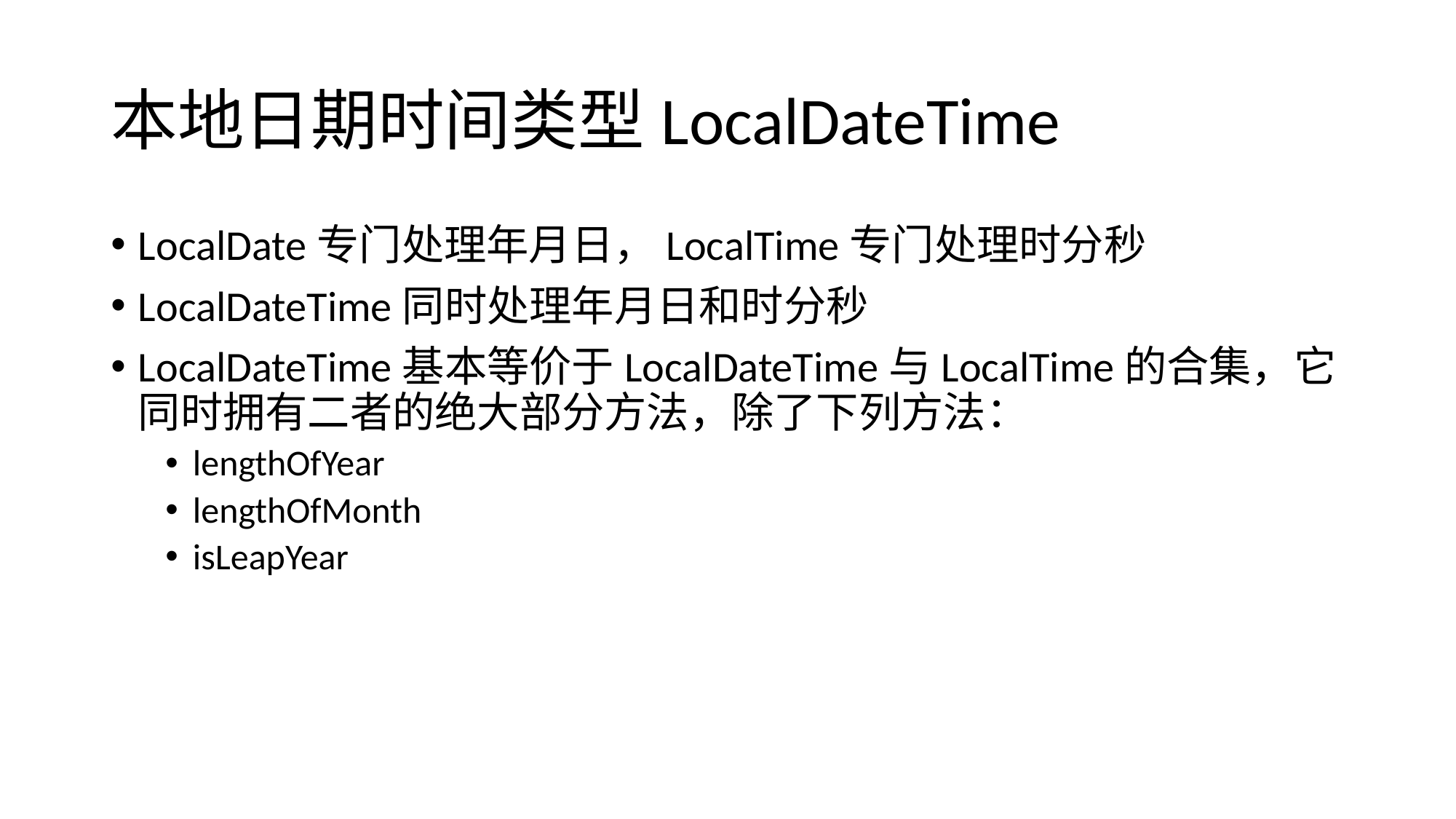

# 本地日期时间类型LocalDateTime
LocalDate专门处理年月日，LocalTime专门处理时分秒
LocalDateTime同时处理年月日和时分秒
LocalDateTime基本等价于LocalDateTime与LocalTime的合集，它同时拥有二者的绝大部分方法，除了下列方法：
lengthOfYear
lengthOfMonth
isLeapYear